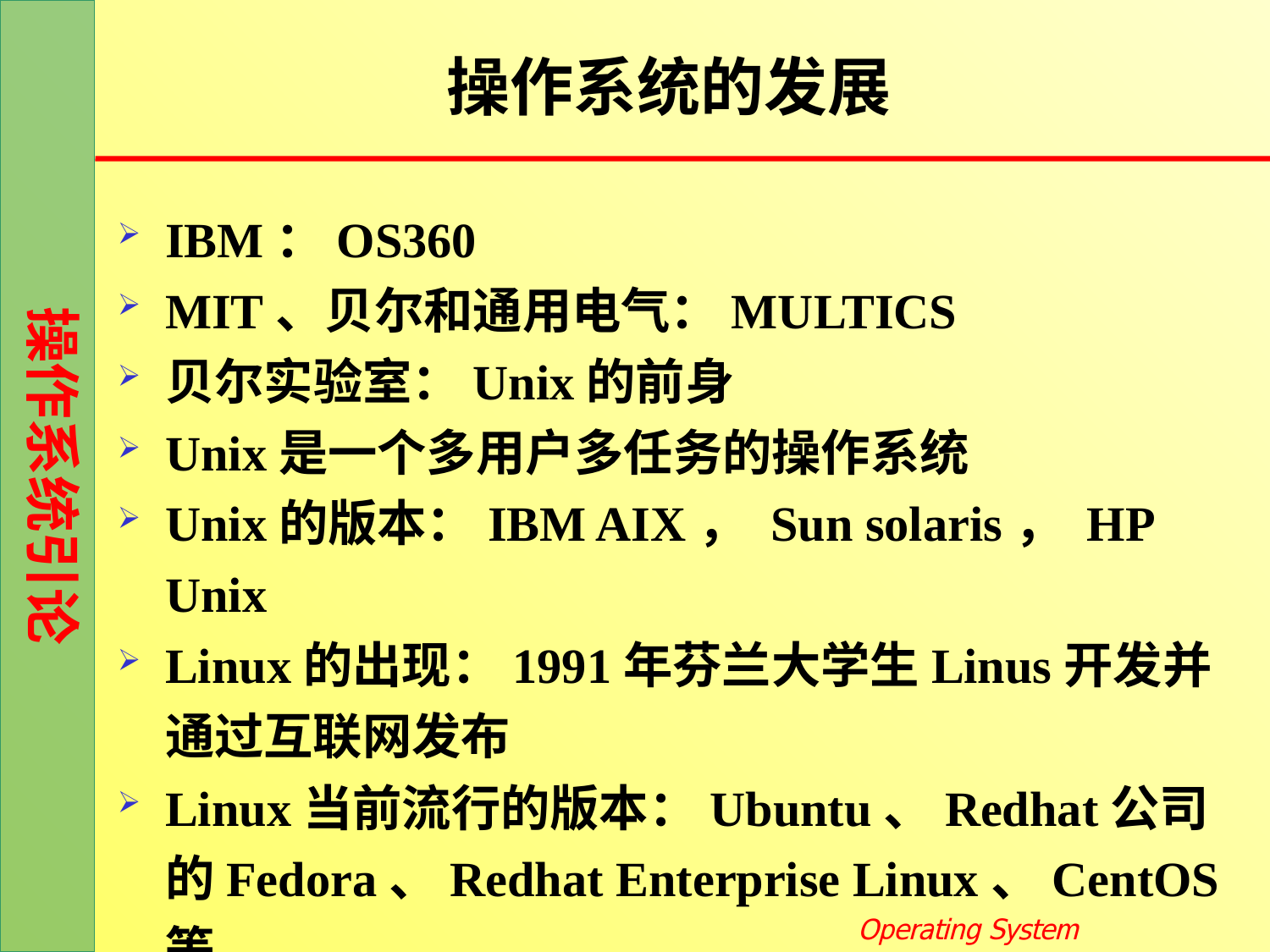

# 操作系统的发展

IBM：OS360
MIT、贝尔和通用电气：MULTICS
贝尔实验室：Unix的前身
Unix是一个多用户多任务的操作系统
Unix的版本：IBM AIX， Sun solaris， HP Unix
Linux的出现：1991年芬兰大学生Linus开发并通过互联网发布
Linux当前流行的版本：Ubuntu、Redhat公司的Fedora、Redhat Enterprise Linux、CentOS等
Operating System
14